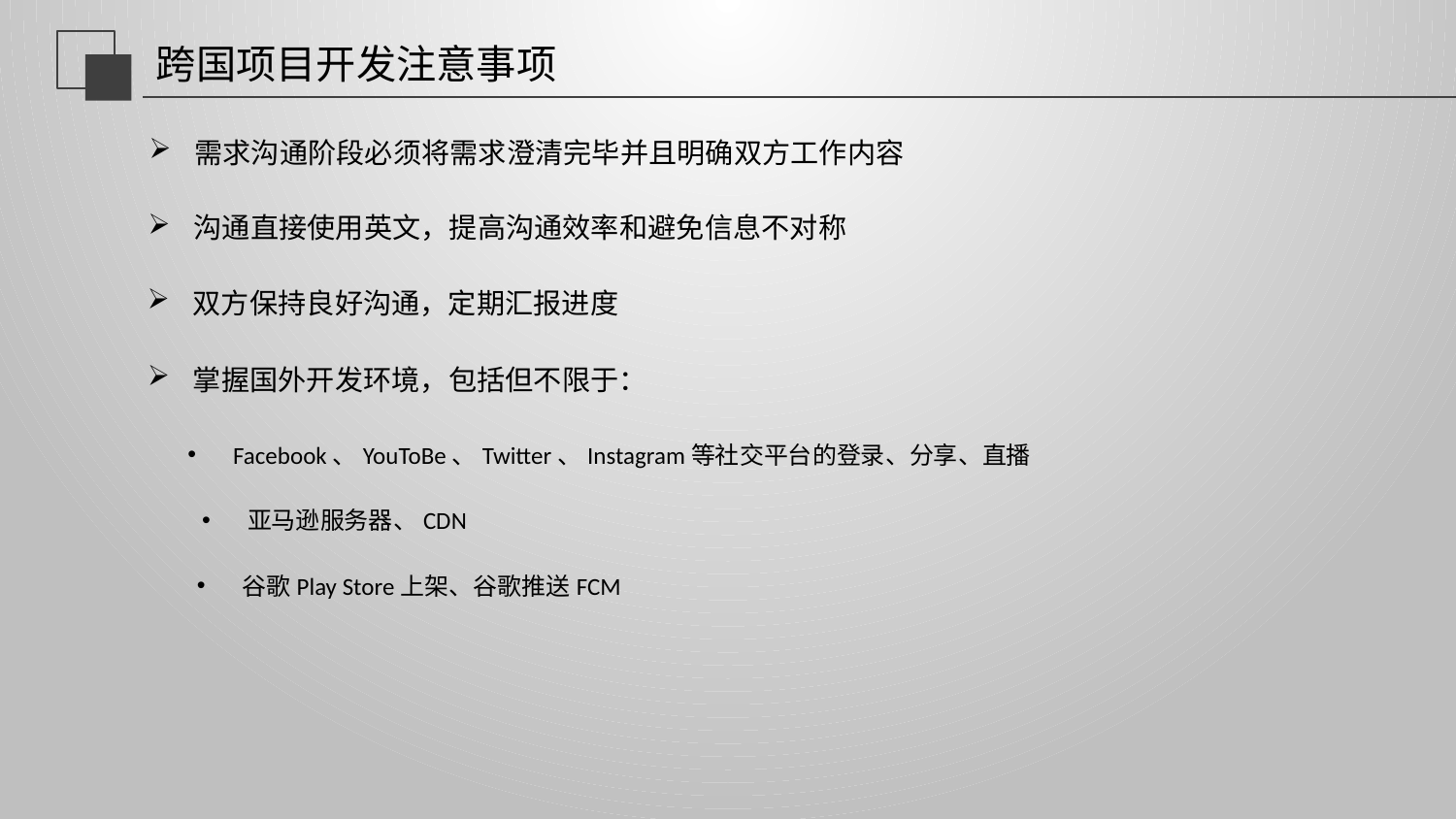

# 跨国项目开发注意事项
需求沟通阶段必须将需求澄清完毕并且明确双方工作内容
沟通直接使用英文，提高沟通效率和避免信息不对称
双方保持良好沟通，定期汇报进度
掌握国外开发环境，包括但不限于：
Facebook、YouToBe、Twitter、Instagram等社交平台的登录、分享、直播
亚马逊服务器、CDN
谷歌Play Store上架、谷歌推送FCM